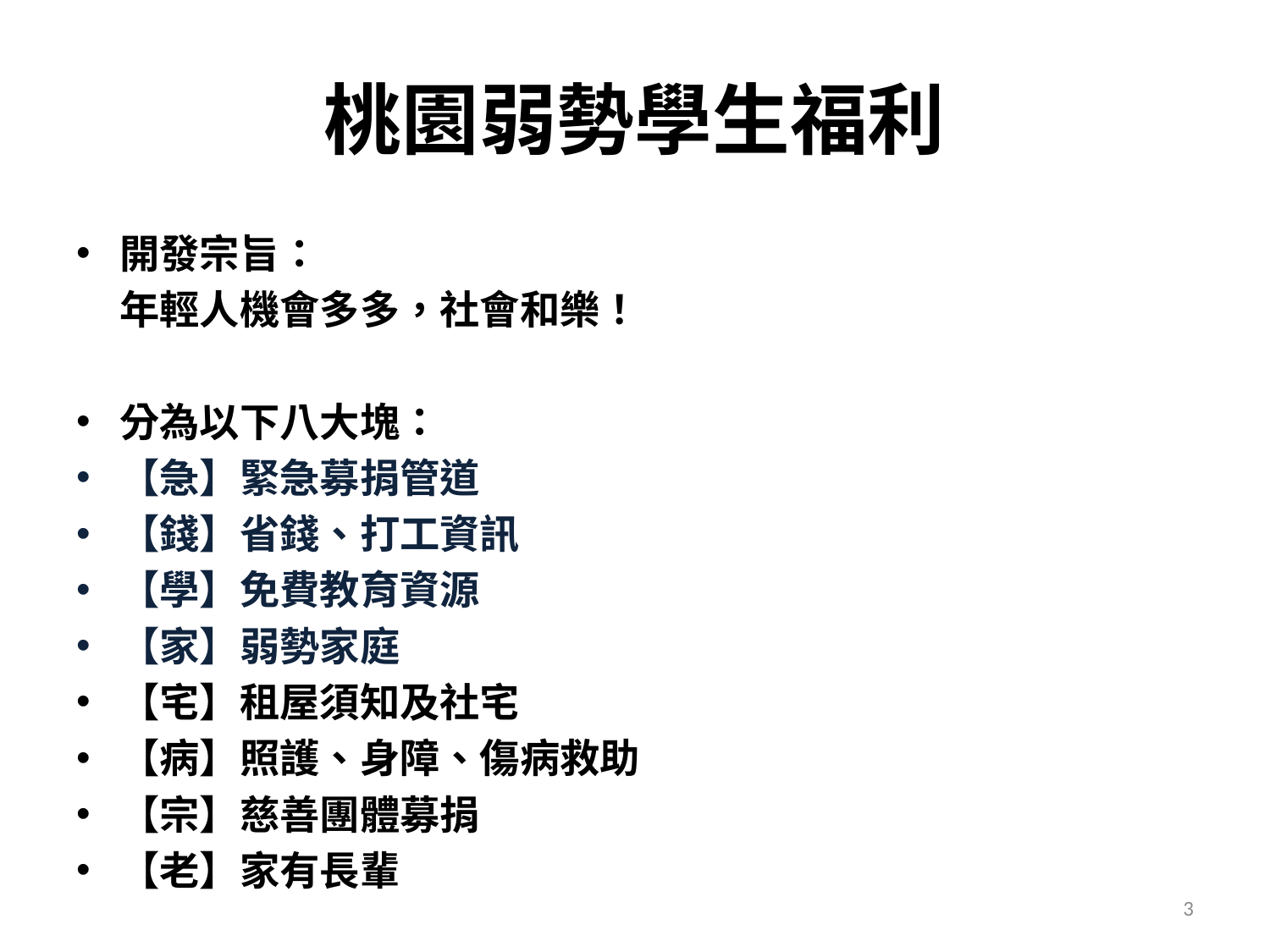

# 桃園弱勢學生福利
開發宗旨：
	年輕人機會多多，社會和樂！

分為以下八大塊：
【急】緊急募捐管道
【錢】省錢、打工資訊
【學】免費教育資源
【家】弱勢家庭
【宅】租屋須知及社宅
【病】照護、身障、傷病救助
【宗】慈善團體募捐
【老】家有長輩

3